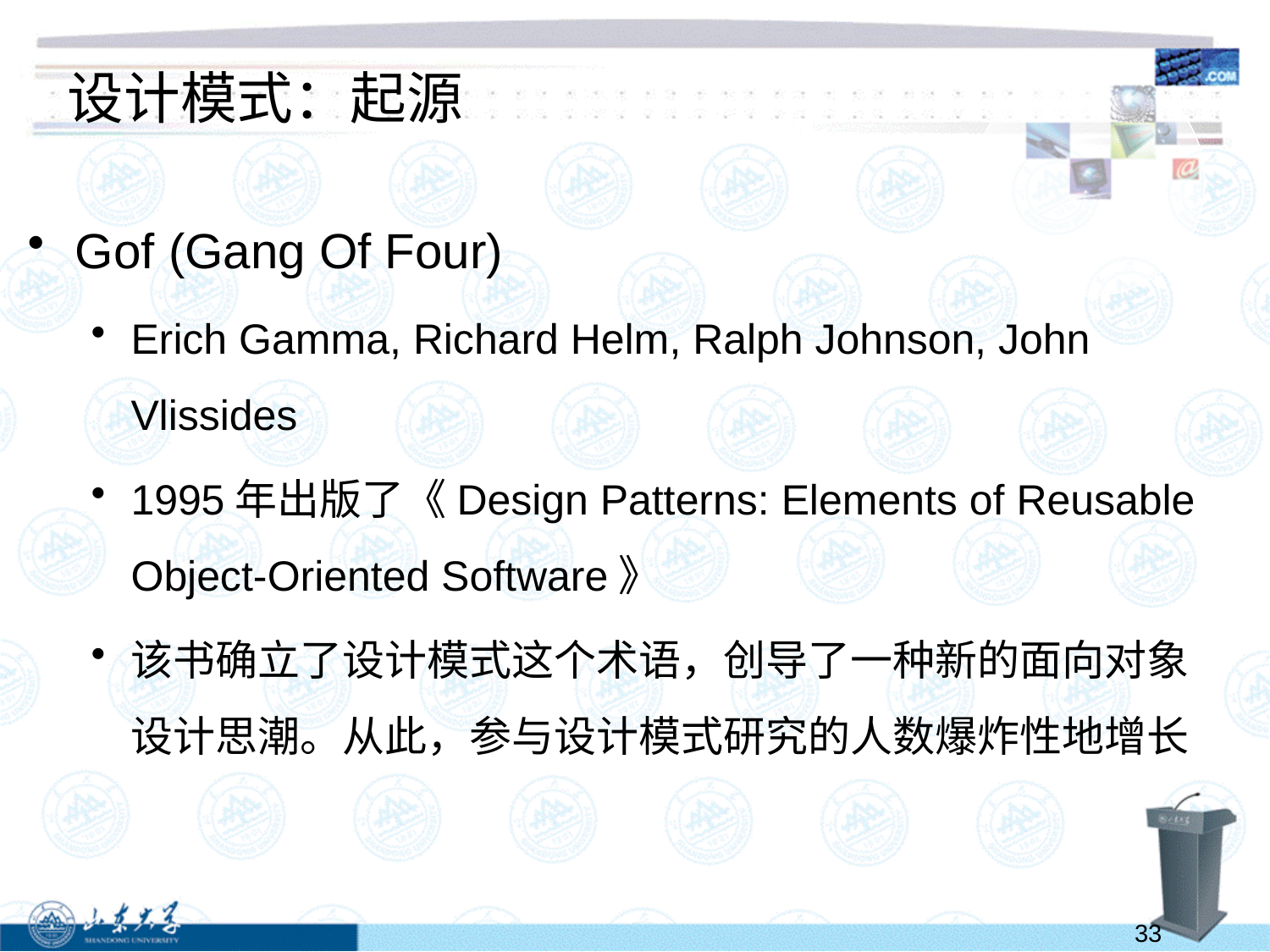

# 设计模式：起源
Gof (Gang Of Four)
Erich Gamma, Richard Helm, Ralph Johnson, John Vlissides
1995年出版了《Design Patterns: Elements of Reusable Object-Oriented Software》
该书确立了设计模式这个术语，创导了一种新的面向对象设计思潮。从此，参与设计模式研究的人数爆炸性地增长
33